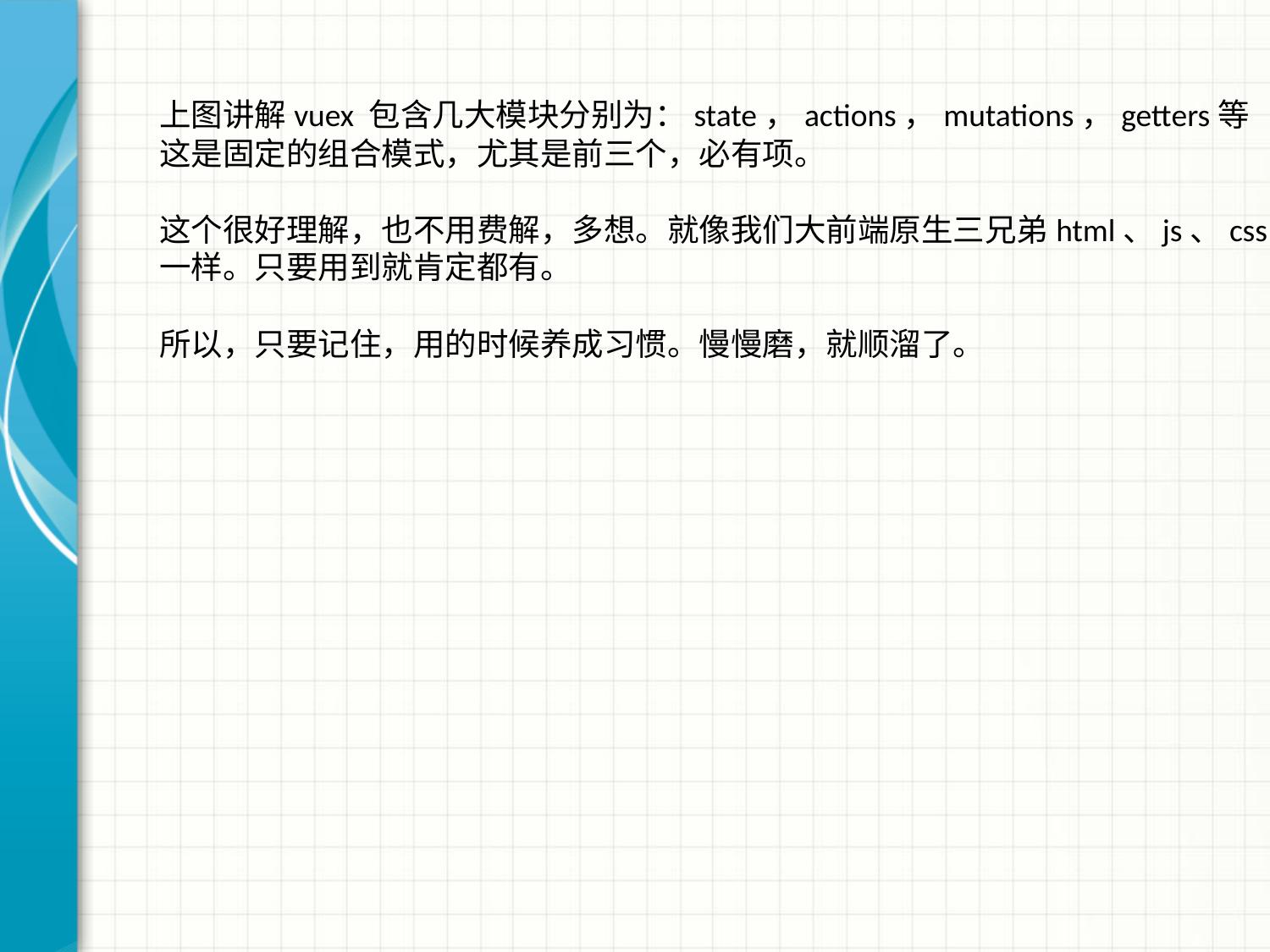

上图讲解vuex 包含几大模块分别为：state，actions，mutations，getters等
这是固定的组合模式，尤其是前三个，必有项。

这个很好理解，也不用费解，多想。就像我们大前端原生三兄弟html、js、css
一样。只要用到就肯定都有。

所以，只要记住，用的时候养成习惯。慢慢磨，就顺溜了。